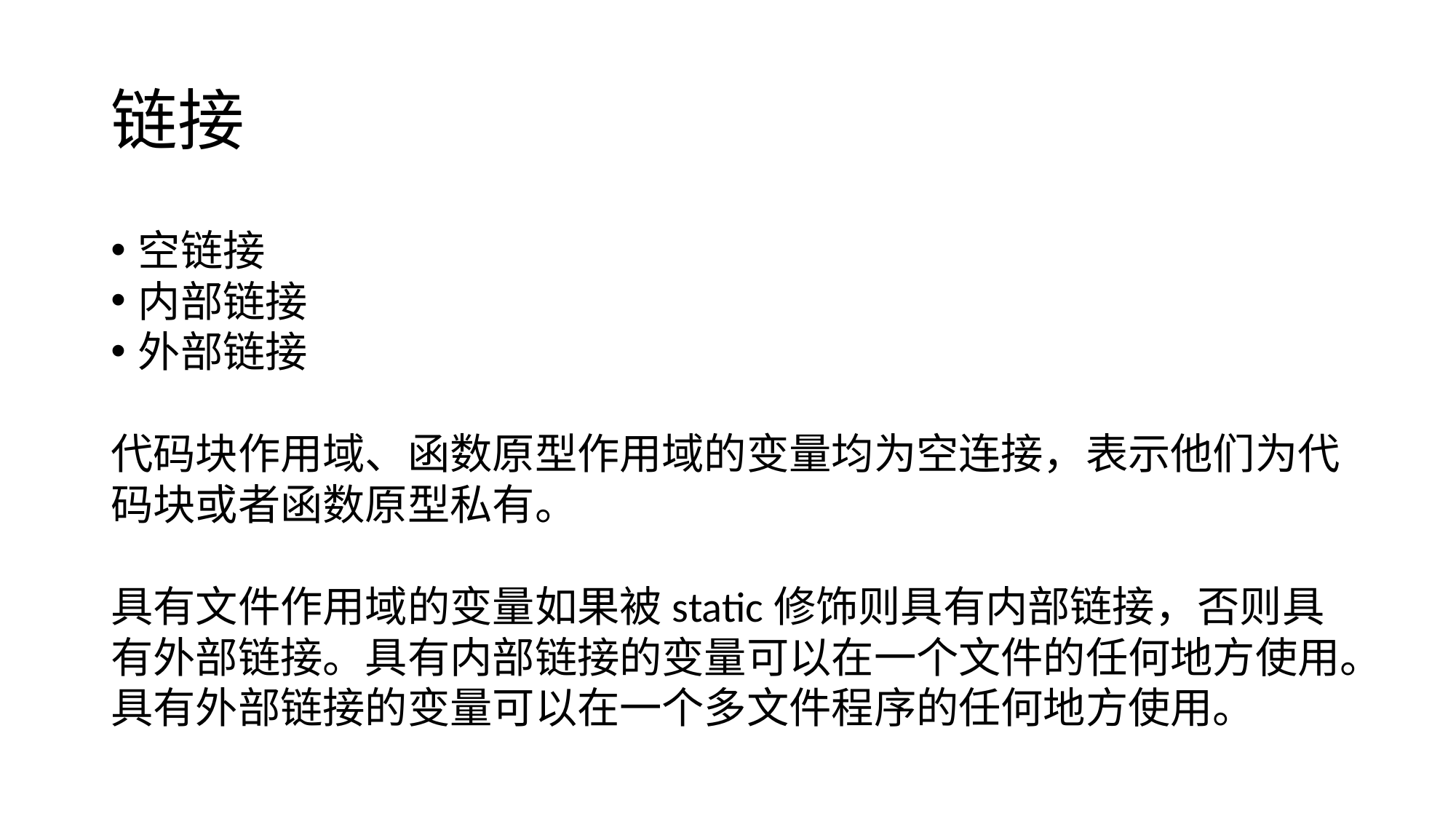

# 链接
空链接
内部链接
外部链接

代码块作用域、函数原型作用域的变量均为空连接，表示他们为代码块或者函数原型私有。

具有文件作用域的变量如果被static修饰则具有内部链接，否则具有外部链接。具有内部链接的变量可以在一个文件的任何地方使用。具有外部链接的变量可以在一个多文件程序的任何地方使用。